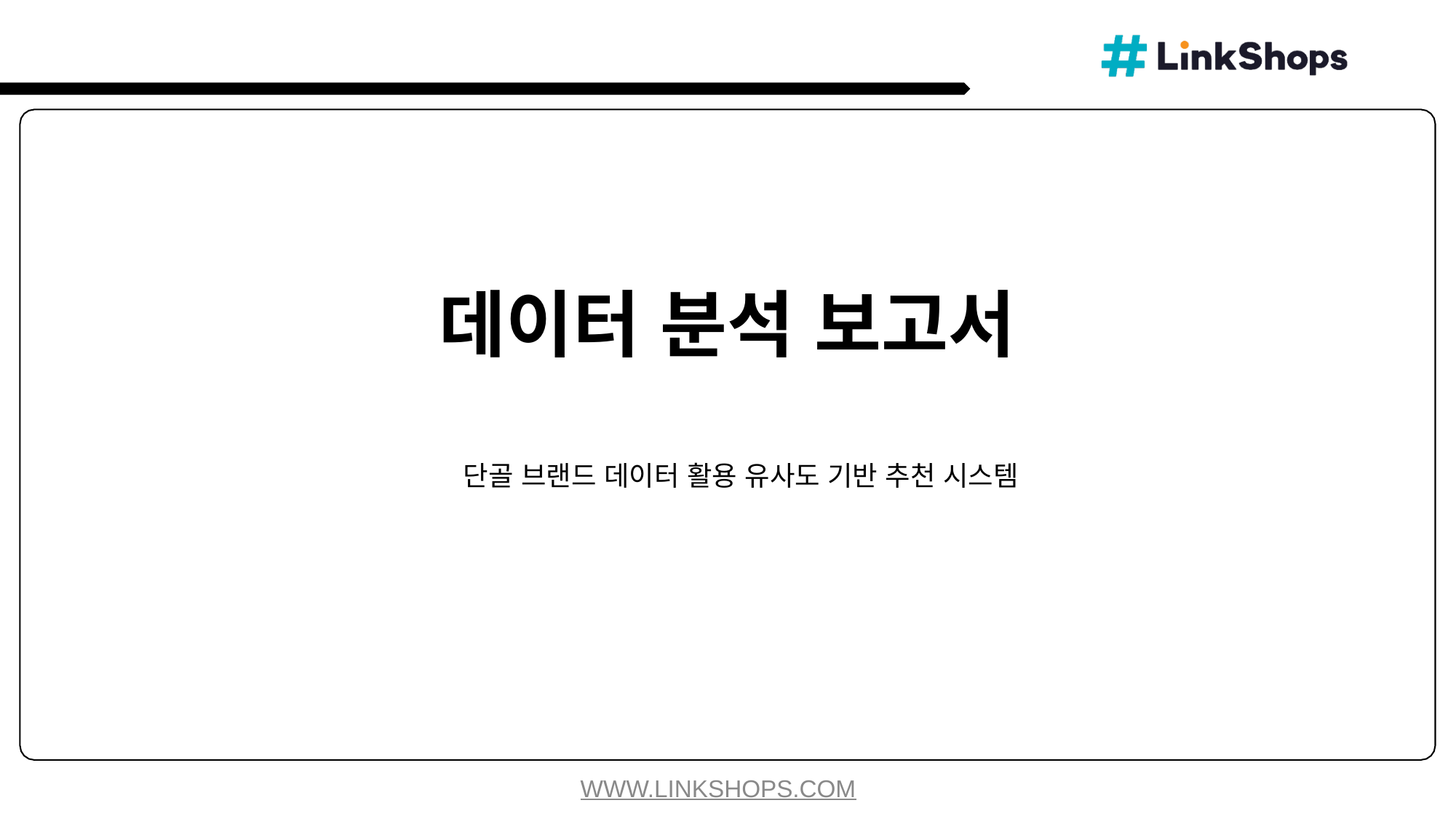

데이터 분석 보고서
단골 브랜드 데이터 활용 유사도 기반 추천 시스템
WWW.LINKSHOPS.COM